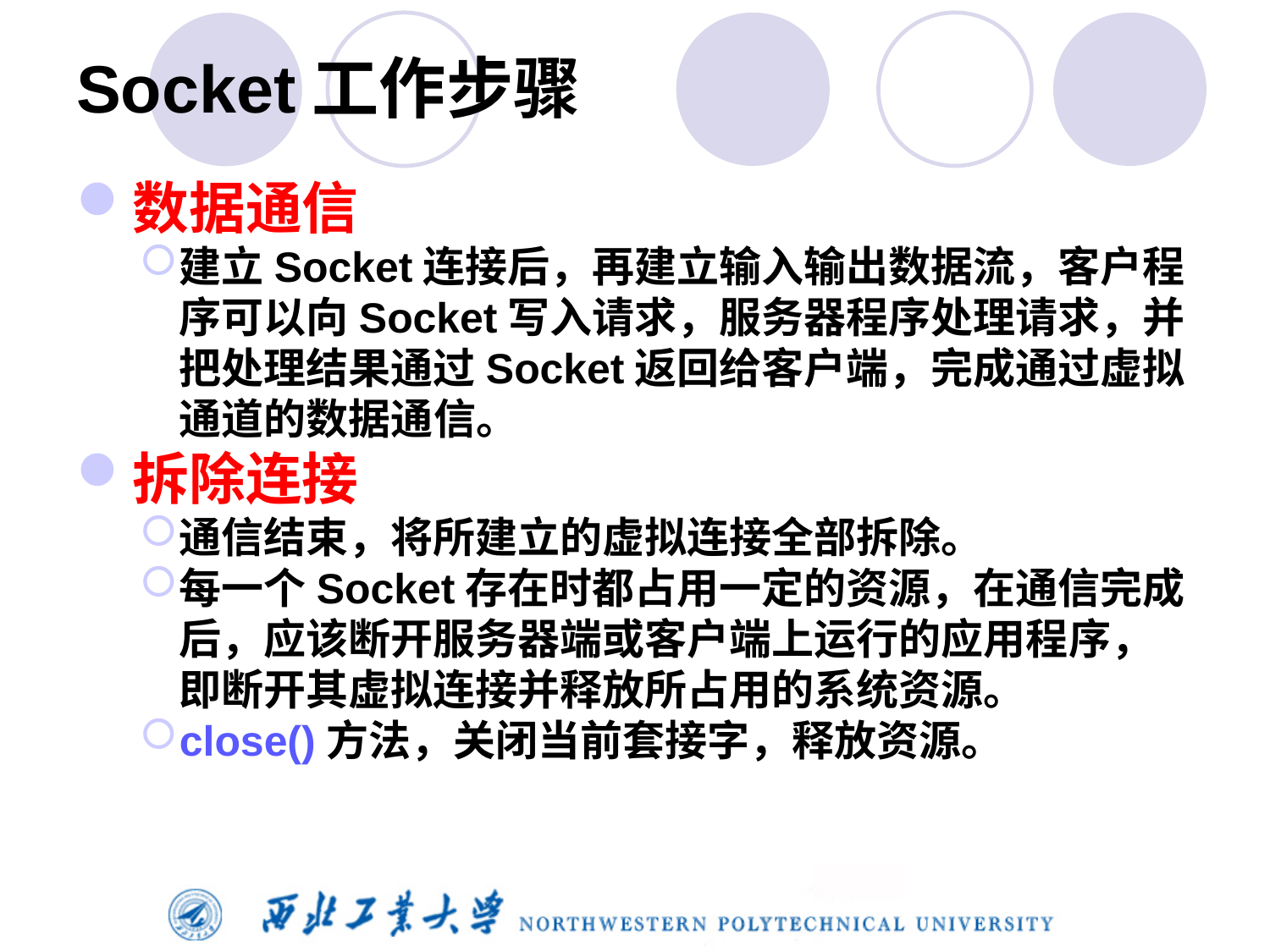

# Socket工作步骤
数据通信
建立Socket连接后，再建立输入输出数据流，客户程序可以向Socket写入请求，服务器程序处理请求，并把处理结果通过Socket返回给客户端，完成通过虚拟通道的数据通信。
拆除连接
通信结束，将所建立的虚拟连接全部拆除。
每一个Socket存在时都占用一定的资源，在通信完成后，应该断开服务器端或客户端上运行的应用程序，即断开其虚拟连接并释放所占用的系统资源。
close()方法，关闭当前套接字，释放资源。